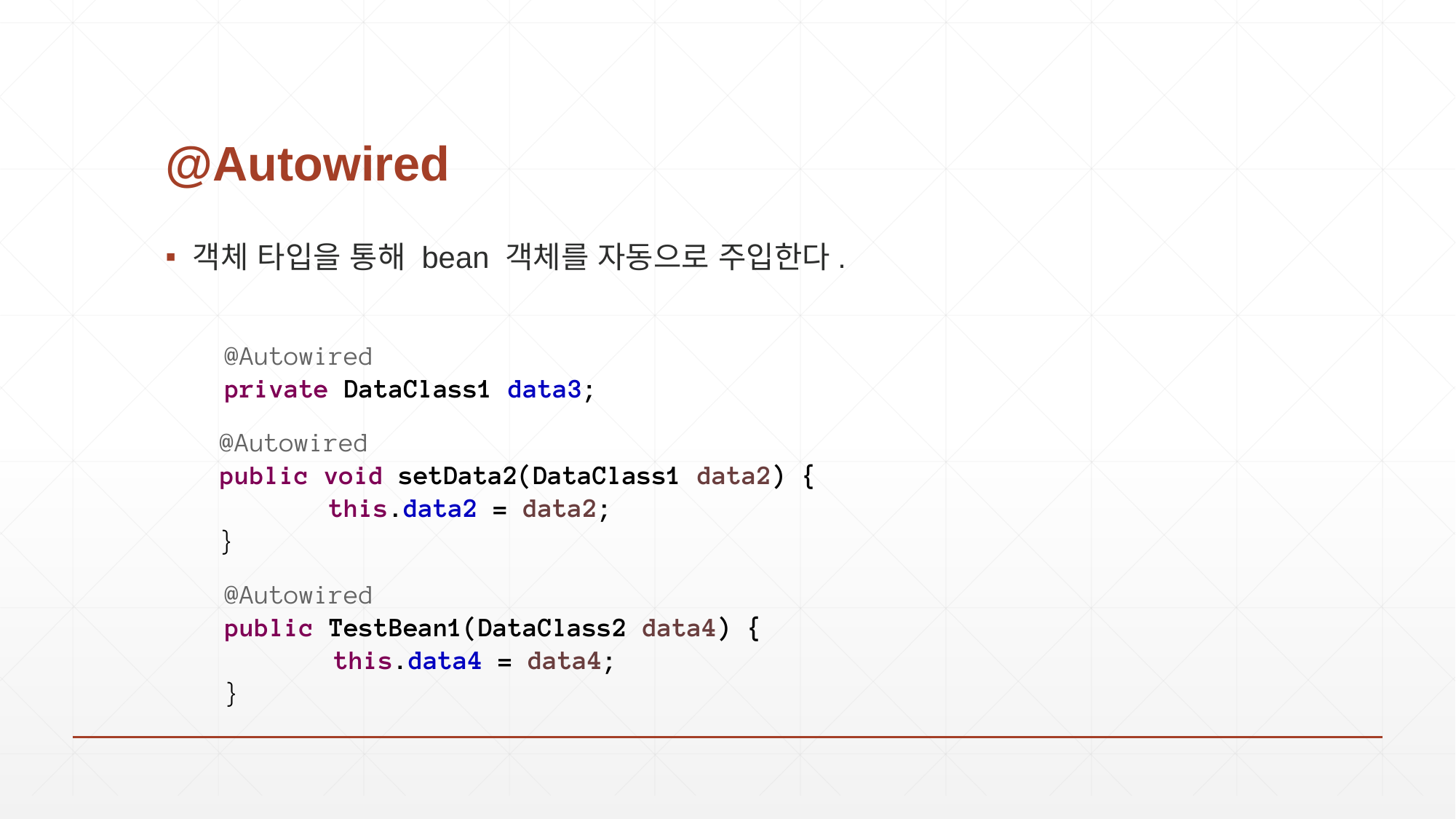

# @Autowired
객체 타입을 통해 bean 객체를 자동으로 주입한다.
@Autowired
private DataClass1 data3;
@Autowired
public void setData2(DataClass1 data2) {
	this.data2 = data2;
}
@Autowired
public TestBean1(DataClass2 data4) {
	this.data4 = data4;
}